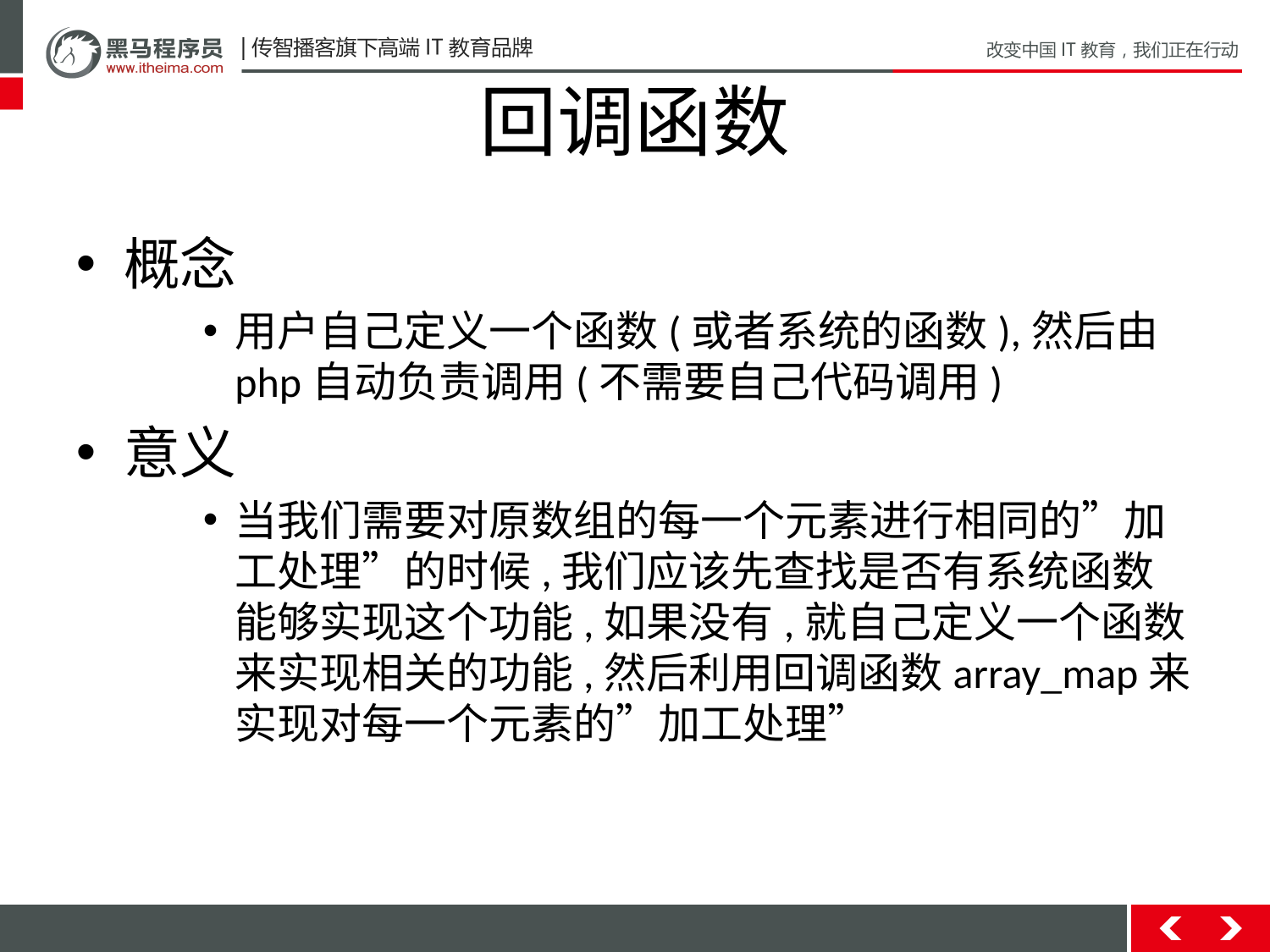

# 回调函数
概念
用户自己定义一个函数(或者系统的函数),然后由php自动负责调用(不需要自己代码调用)
意义
当我们需要对原数组的每一个元素进行相同的”加工处理”的时候,我们应该先查找是否有系统函数能够实现这个功能,如果没有,就自己定义一个函数来实现相关的功能,然后利用回调函数array_map来实现对每一个元素的”加工处理”